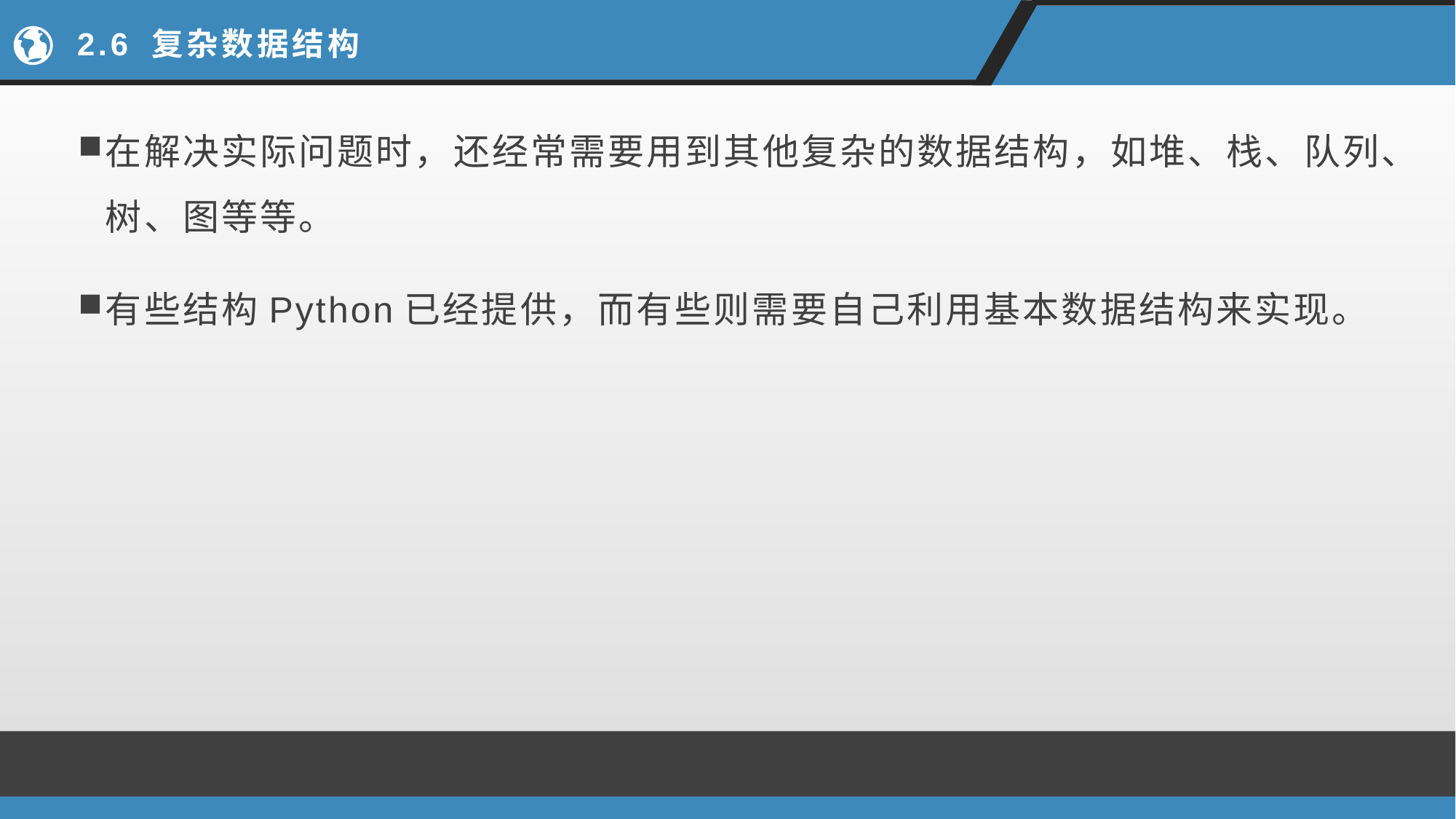

# 2.6 复杂数据结构

在解决实际问题时，还经常需要用到其他复杂的数据结构，如堆、栈、队列、树、图等等。
有些结构Python已经提供，而有些则需要自己利用基本数据结构来实现。